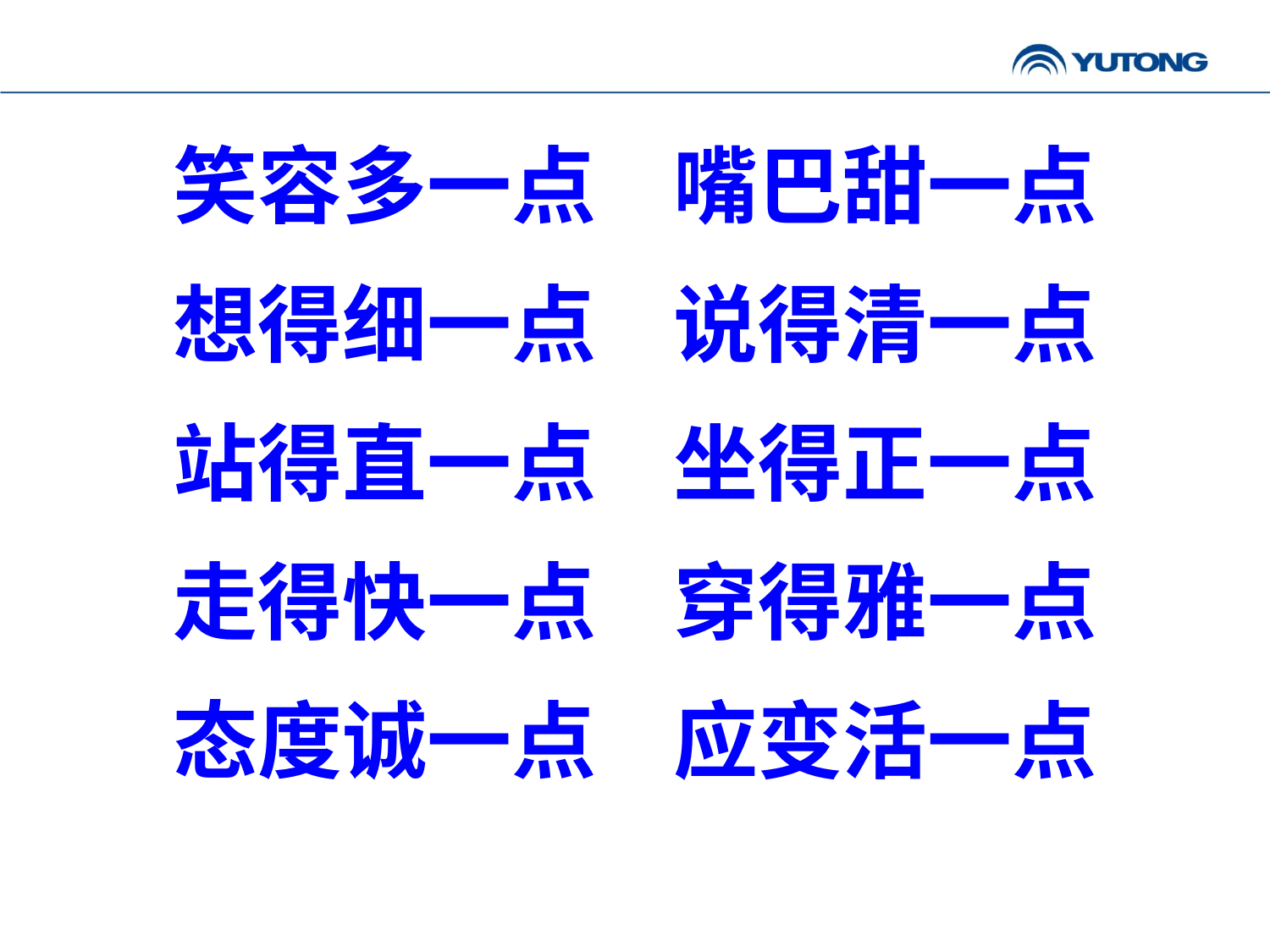

笑容多一点    嘴巴甜一点
想得细一点    说得清一点
站得直一点    坐得正一点
走得快一点    穿得雅一点
态度诚一点    应变活一点